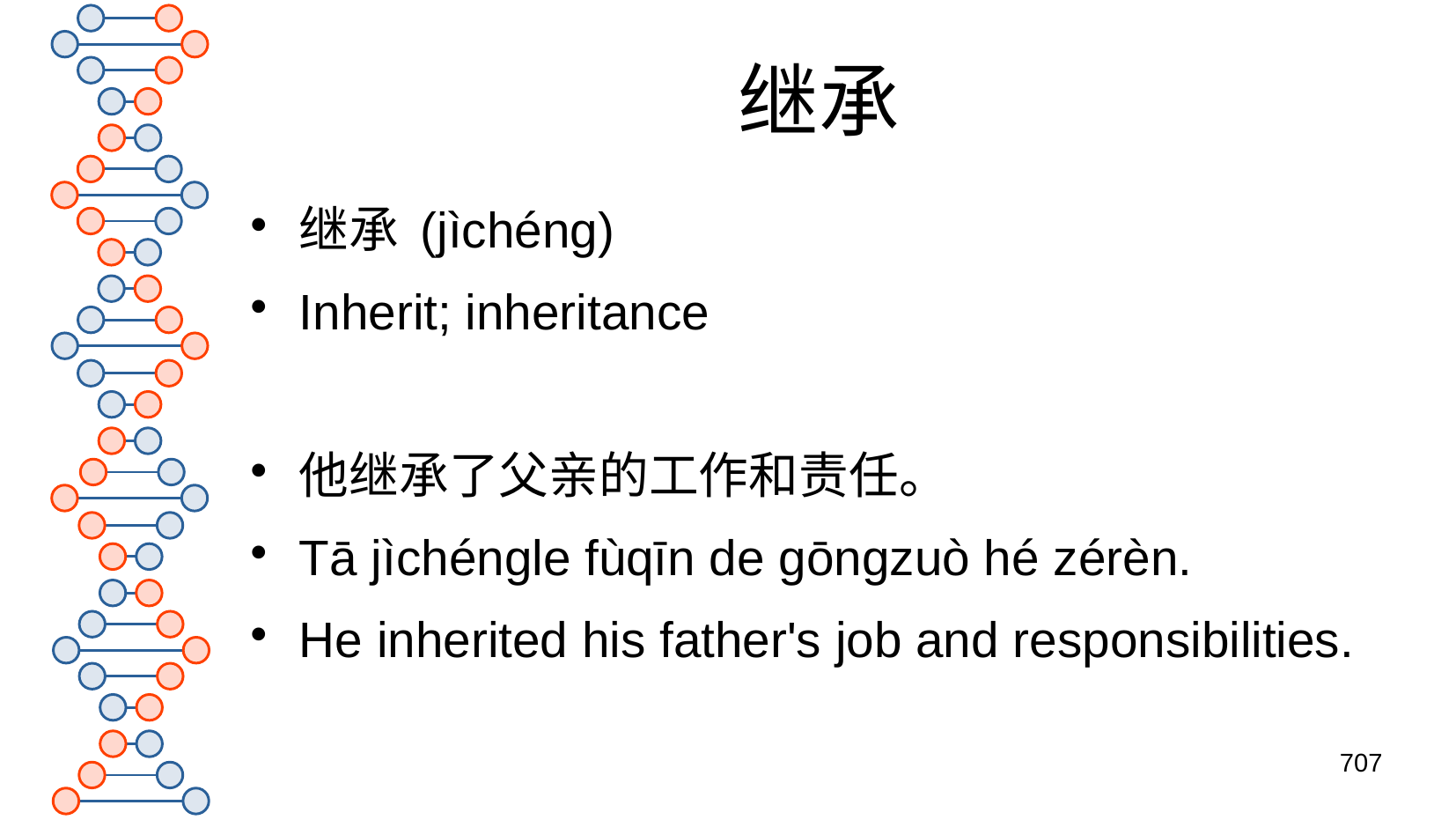

# 继承
继承 (jìchéng)
Inherit; inheritance

他继承了父亲的工作和责任。
Tā jìchéngle fùqīn de gōngzuò hé zérèn.
He inherited his father's job and responsibilities.

707